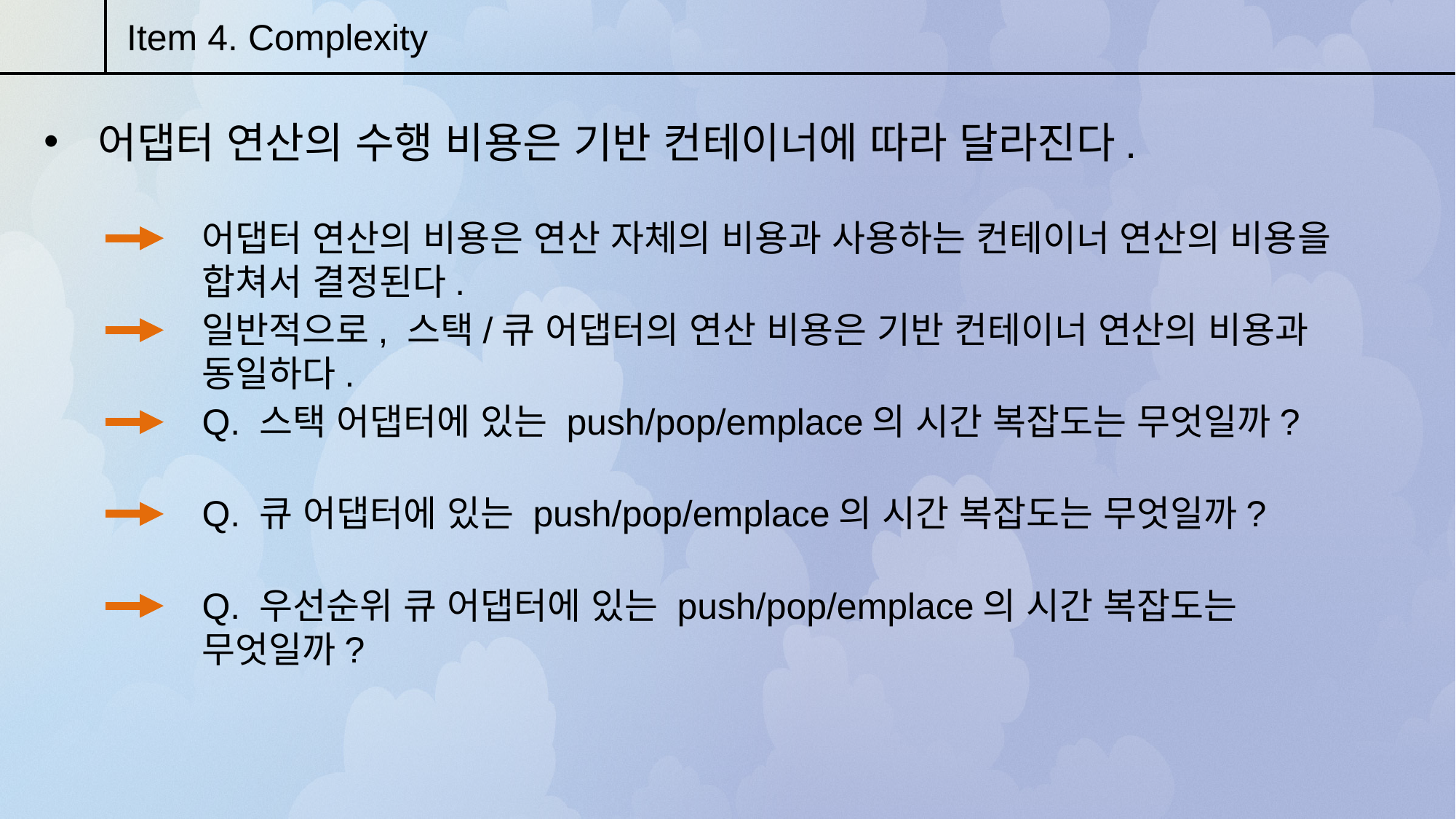

Item 4. Complexity
 어댑터 연산의 수행 비용은 기반 컨테이너에 따라 달라진다.
어댑터 연산의 비용은 연산 자체의 비용과 사용하는 컨테이너 연산의 비용을 합쳐서 결정된다.
일반적으로, 스택/큐 어댑터의 연산 비용은 기반 컨테이너 연산의 비용과 동일하다.
Q. 스택 어댑터에 있는 push/pop/emplace의 시간 복잡도는 무엇일까?
Q. 큐 어댑터에 있는 push/pop/emplace의 시간 복잡도는 무엇일까?
Q. 우선순위 큐 어댑터에 있는 push/pop/emplace의 시간 복잡도는 무엇일까?